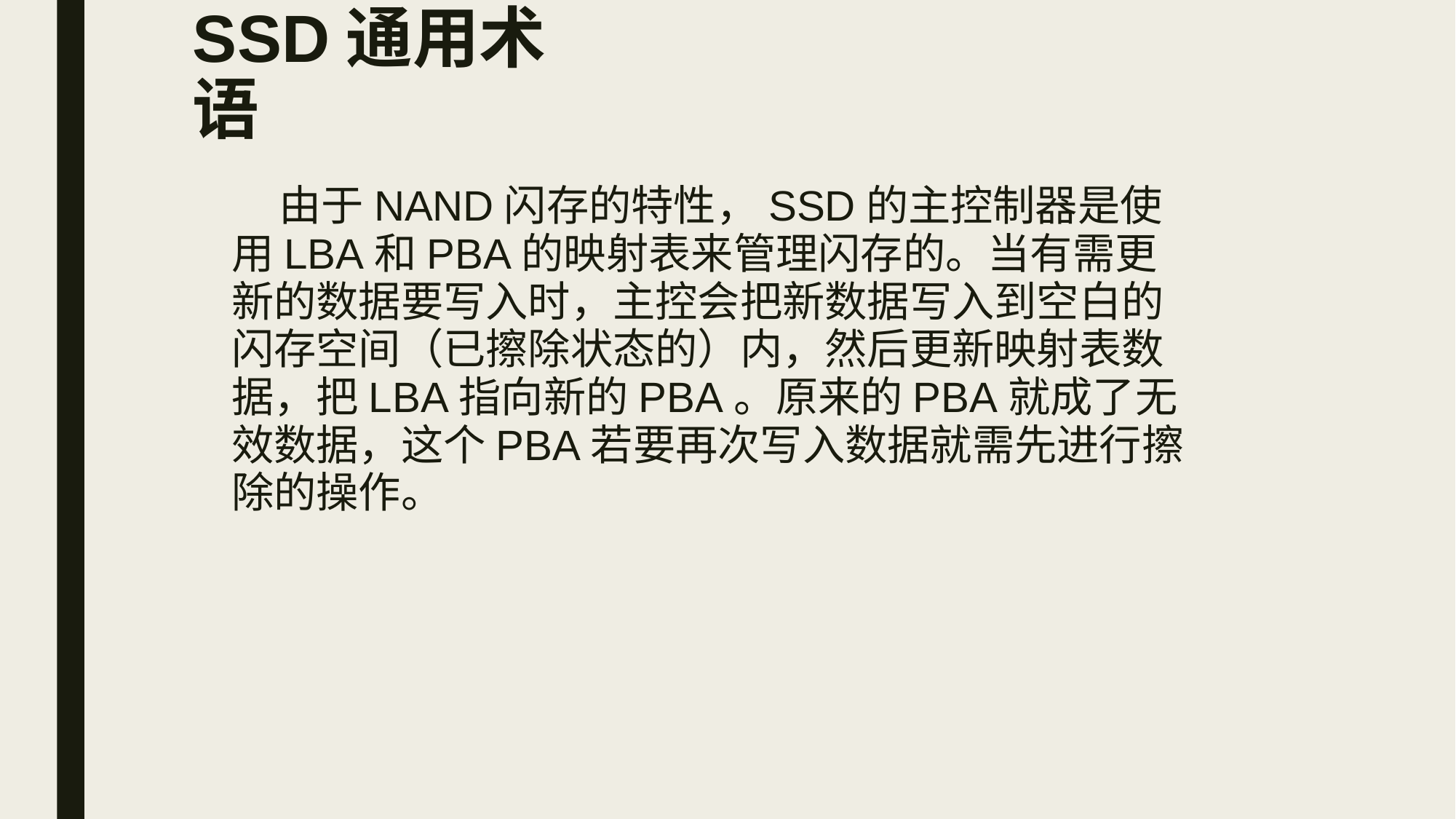

# SSD通用术语
      由于NAND闪存的特性，SSD的主控制器是使用LBA和PBA的映射表来管理闪存的。当有需更新的数据要写入时，主控会把新数据写入到空白的闪存空间（已擦除状态的）内，然后更新映射表数据，把LBA指向新的PBA。原来的PBA就成了无效数据，这个PBA若要再次写入数据就需先进行擦除的操作。